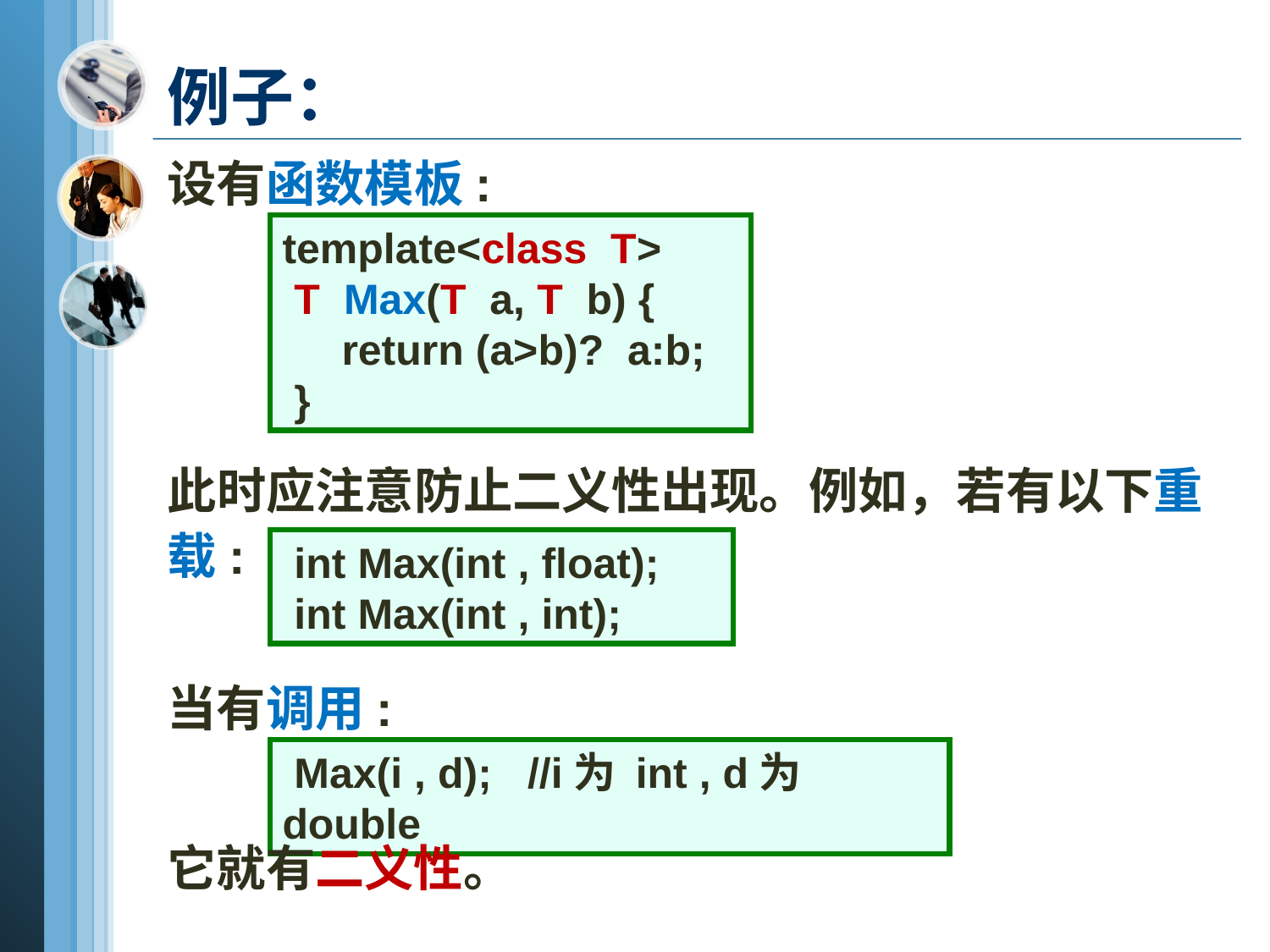

例子：
设有函数模板:
template<class  T>
 T  Max(T  a, T  b) {
     return (a>b)?  a:b;
 }
此时应注意防止二义性出现。例如，若有以下重载:
 int Max(int , float);
 int Max(int , int);
当有调用:
 Max(i , d);   //i为 int , d为double
它就有二义性。